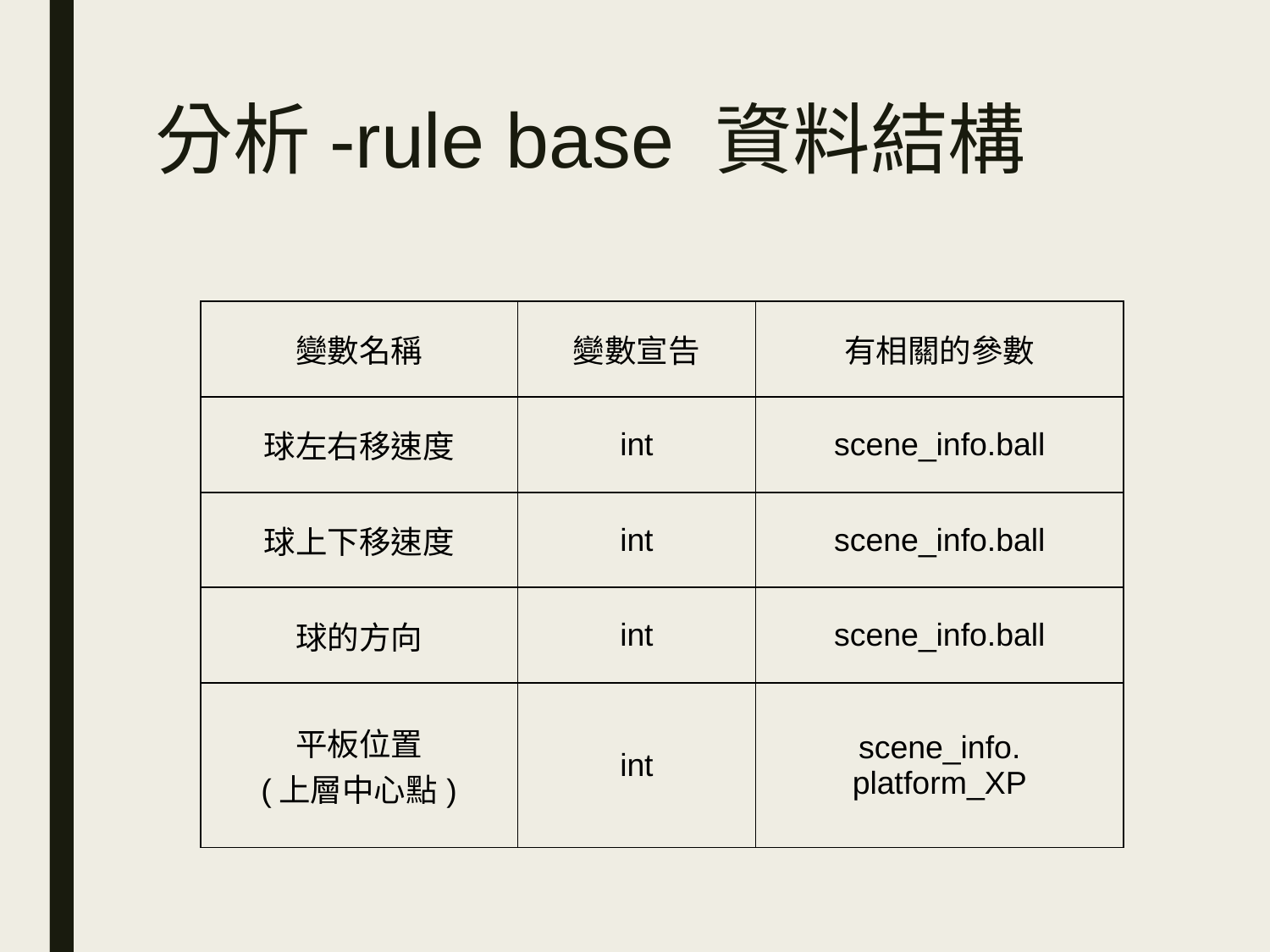

# 分析-rule base 資料結構
| 變數名稱 | 變數宣告 | 有相關的參數 |
| --- | --- | --- |
| 球左右移速度 | int | scene\_info.ball |
| 球上下移速度 | int | scene\_info.ball |
| 球的方向 | int | scene\_info.ball |
| 平板位置 (上層中心點) | int | scene\_info. platform\_XP |